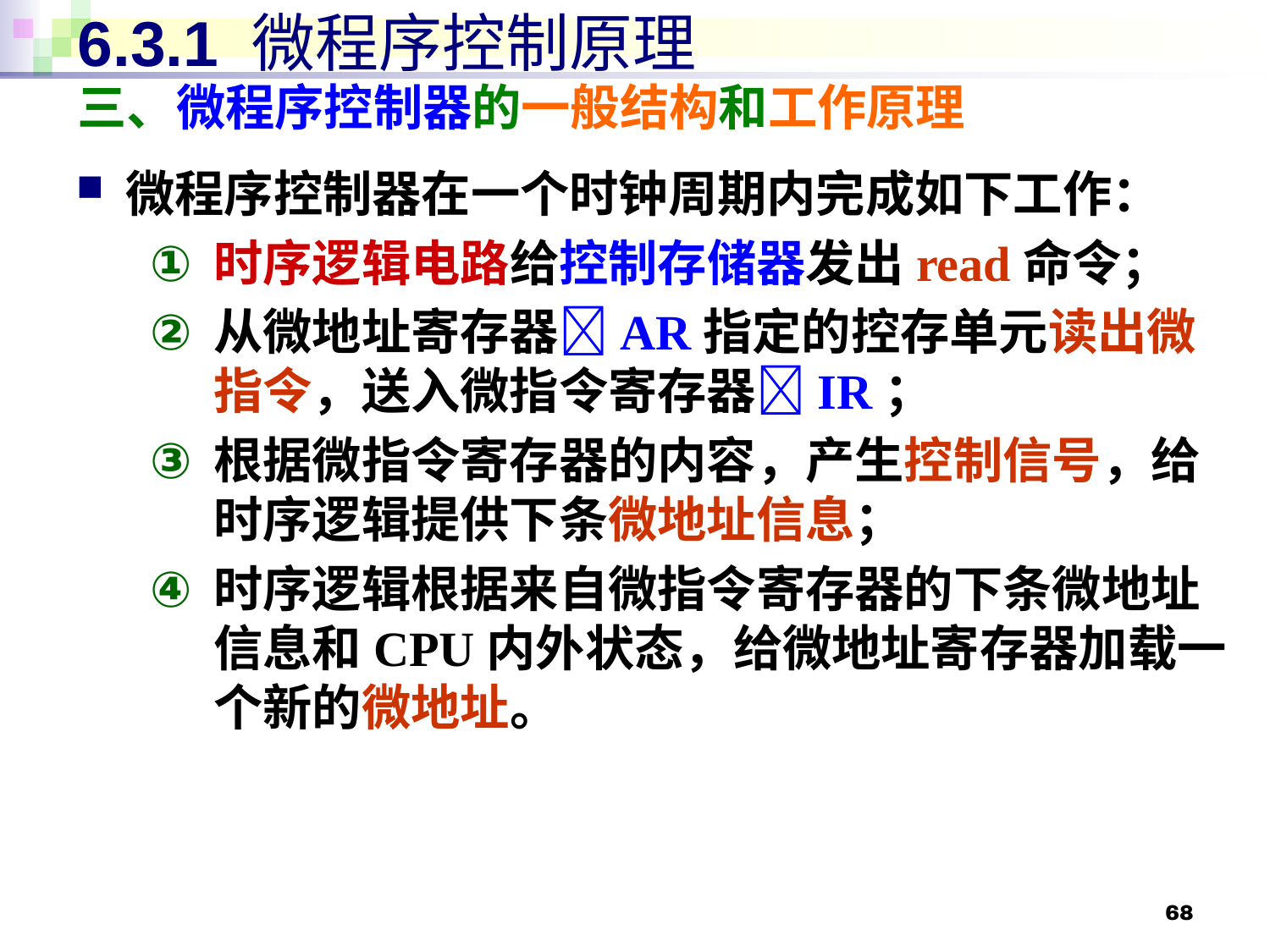

# 6.3.1 微程序控制原理
三、微程序控制器的一般结构和工作原理
微程序控制器在一个时钟周期内完成如下工作：
时序逻辑电路给控制存储器发出read命令；
从微地址寄存器μAR指定的控存单元读出微指令，送入微指令寄存器μIR；
根据微指令寄存器的内容，产生控制信号，给时序逻辑提供下条微地址信息；
时序逻辑根据来自微指令寄存器的下条微地址信息和CPU内外状态，给微地址寄存器加载一个新的微地址。
68